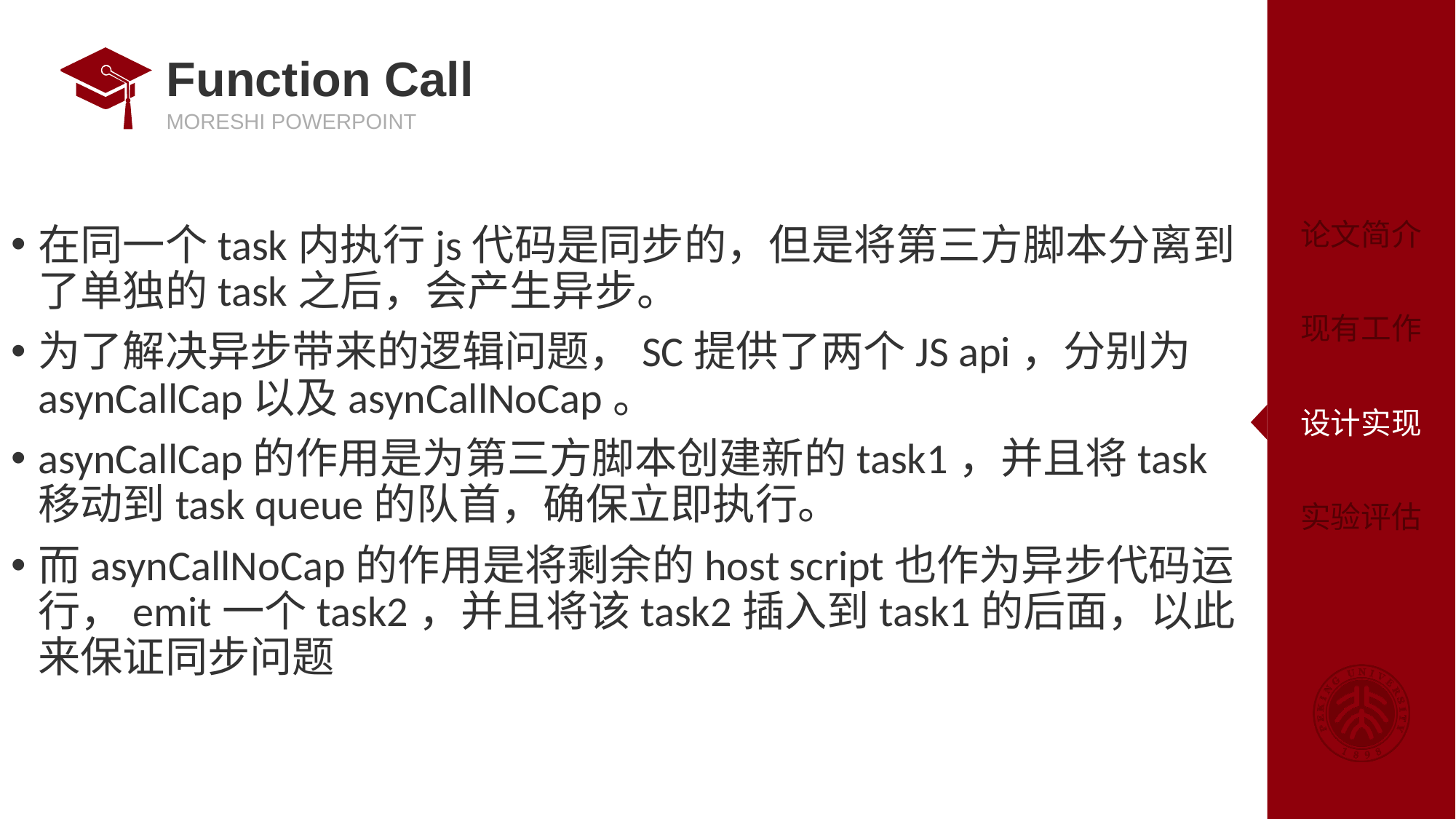

# Function Call
在同一个task内执行js代码是同步的，但是将第三方脚本分离到了单独的task之后，会产生异步。
为了解决异步带来的逻辑问题，SC提供了两个JS api，分别为asynCallCap以及asynCallNoCap。
asynCallCap的作用是为第三方脚本创建新的task1，并且将task移动到task queue的队首，确保立即执行。
而asynCallNoCap的作用是将剩余的host script也作为异步代码运行，emit一个task2，并且将该task2插入到task1的后面，以此来保证同步问题